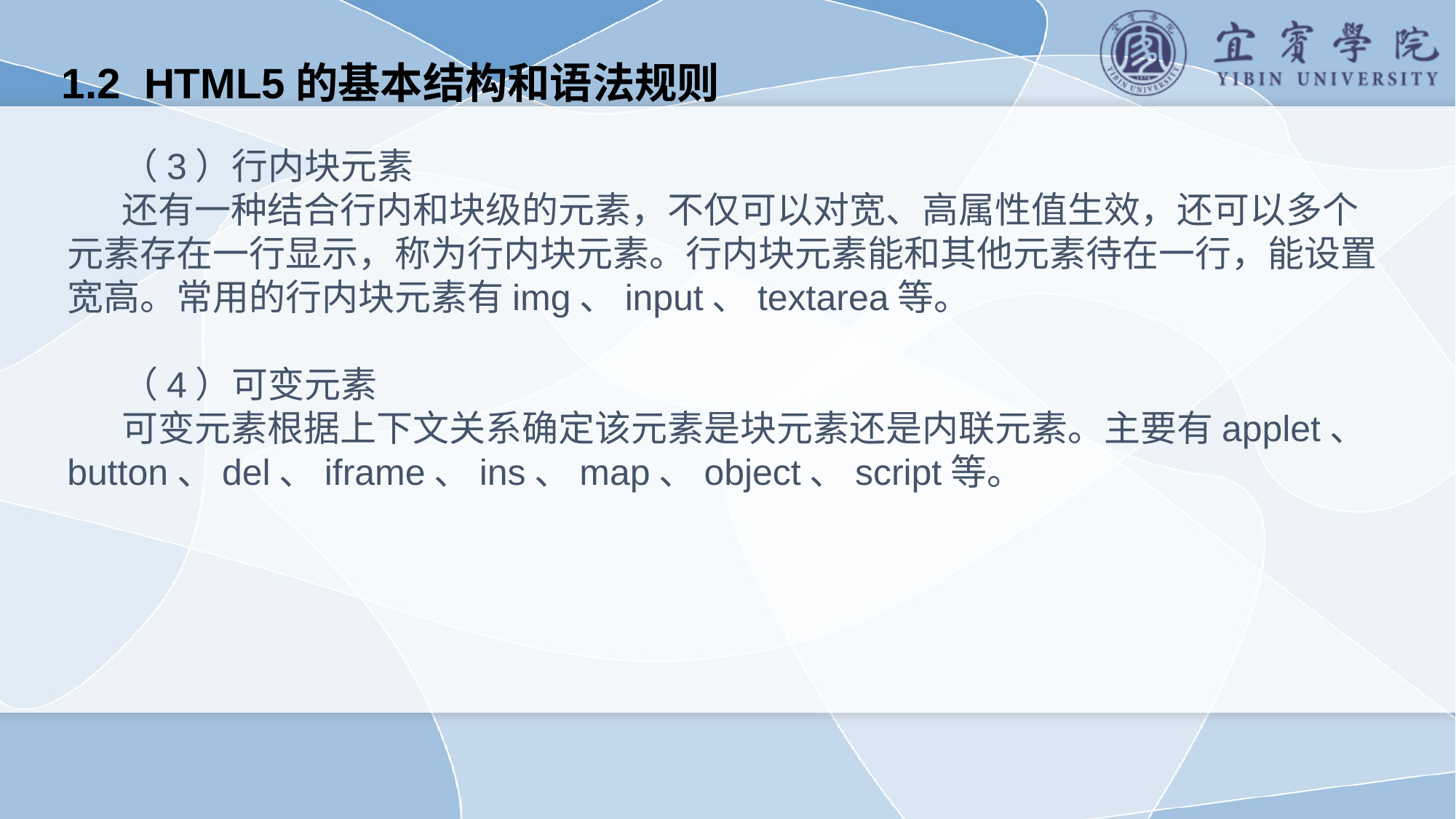

1.2  HTML5的基本结构和语法规则
（3）行内块元素
还有一种结合行内和块级的元素，不仅可以对宽、高属性值生效，还可以多个元素存在一行显示，称为行内块元素。行内块元素能和其他元素待在一行，能设置宽高。常用的行内块元素有img、input、textarea等。

（4）可变元素
可变元素根据上下文关系确定该元素是块元素还是内联元素。主要有applet、button、del、iframe、ins、map、object、script等。